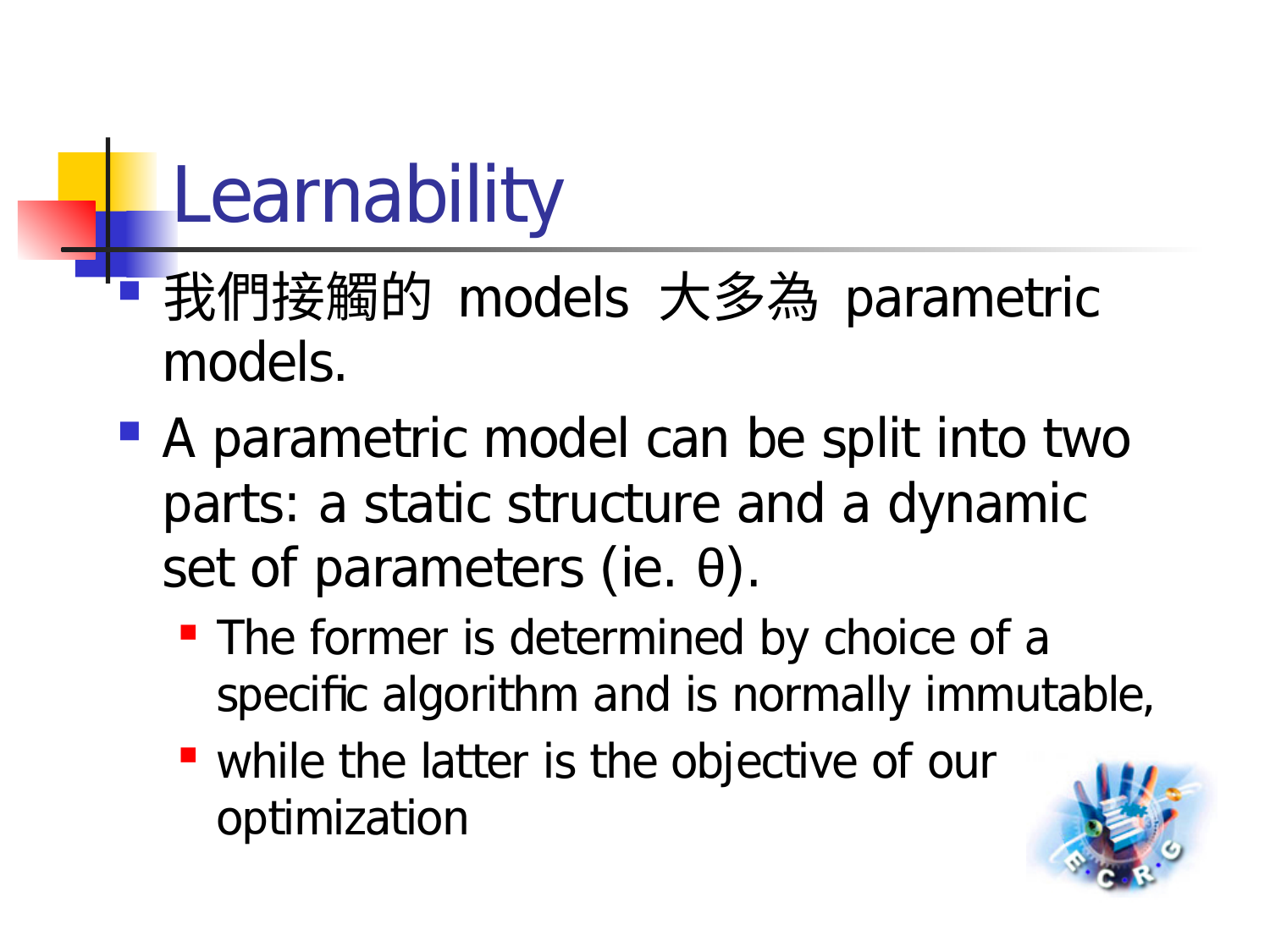

# Learnability
我們接觸的 models 大多為 parametric models.
A parametric model can be split into two parts: a static structure and a dynamic set of parameters (ie. θ).
The former is determined by choice of a specific algorithm and is normally immutable,
while the latter is the objective of our optimization